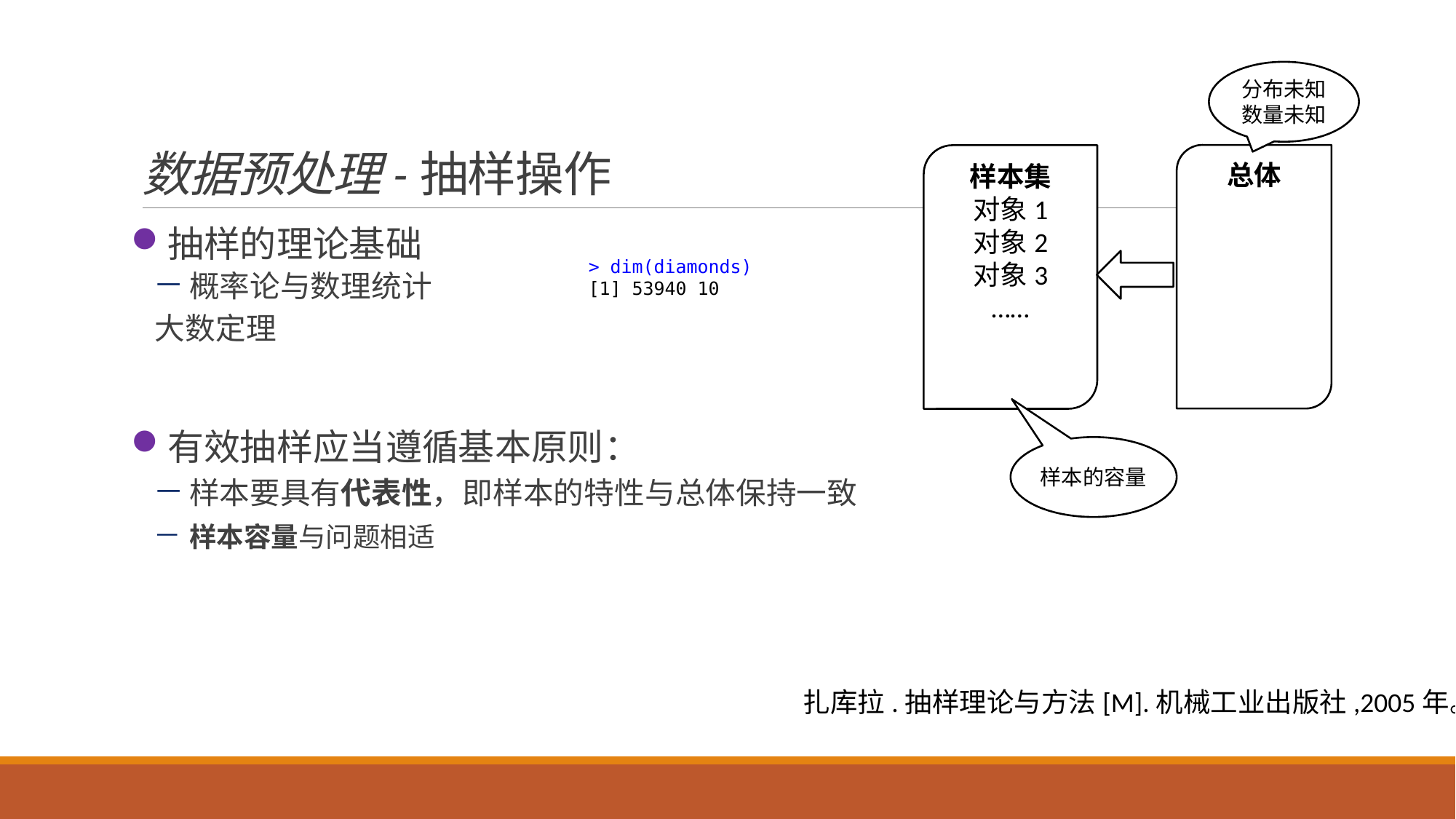

# 数据预处理-抽样操作
分布未知
数量未知
总体
样本集
对象1
对象2
对象3
……

抽样的理论基础
概率论与数理统计
大数定理

有效抽样应当遵循基本原则：
样本要具有代表性，即样本的特性与总体保持一致
样本容量与问题相适

> dim(diamonds)
[1] 53940 10
样本的容量
扎库拉.抽样理论与方法[M].机械工业出版社,2005年。